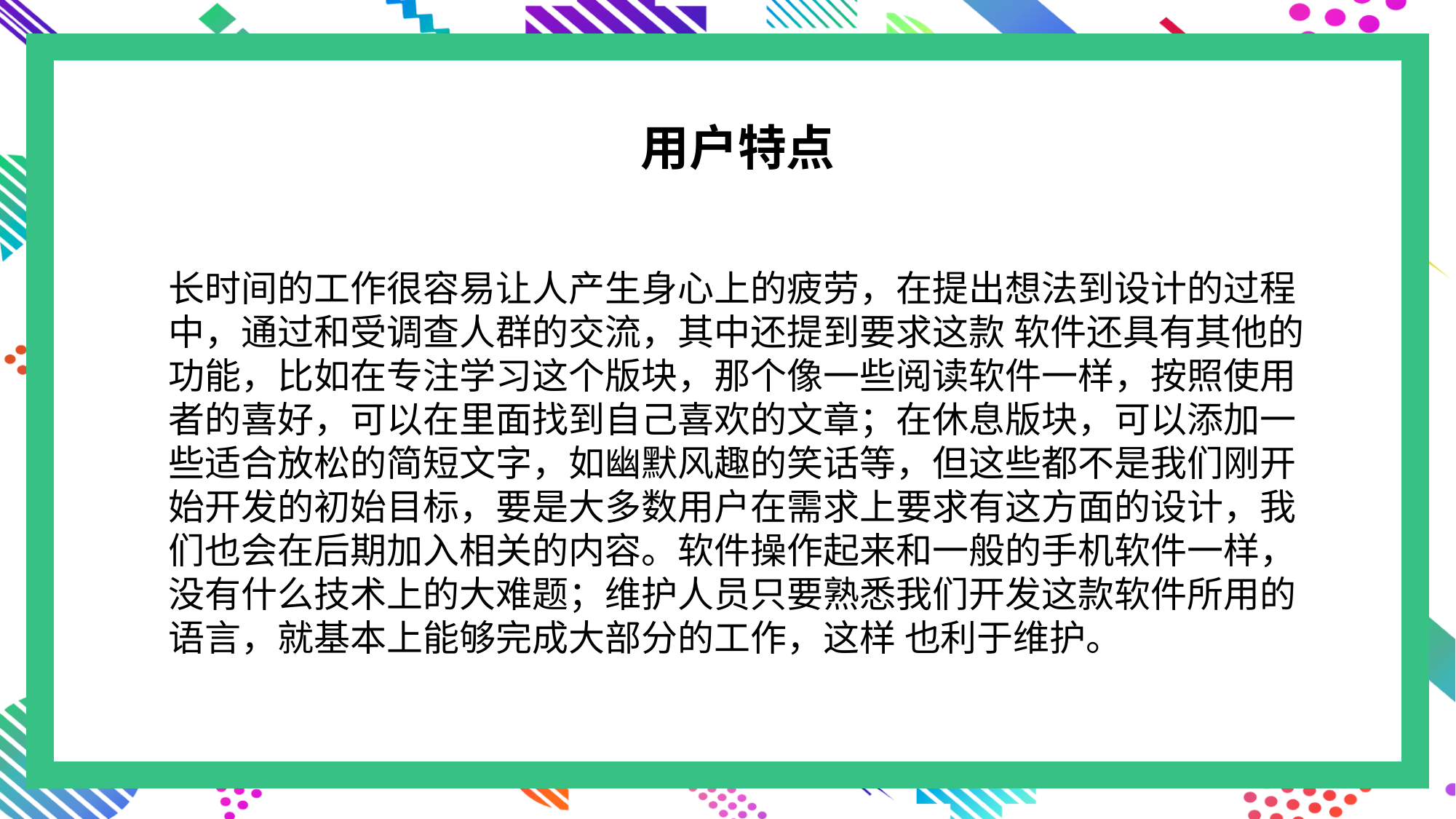

用户特点
长时间的工作很容易让人产生身心上的疲劳，在提出想法到设计的过程中，通过和受调查人群的交流，其中还提到要求这款 软件还具有其他的功能，比如在专注学习这个版块，那个像一些阅读软件一样，按照使用者的喜好，可以在里面找到自己喜欢的文章；在休息版块，可以添加一些适合放松的简短文字，如幽默风趣的笑话等，但这些都不是我们刚开始开发的初始目标，要是大多数用户在需求上要求有这方面的设计，我们也会在后期加入相关的内容。软件操作起来和一般的手机软件一样，没有什么技术上的大难题；维护人员只要熟悉我们开发这款软件所用的语言，就基本上能够完成大部分的工作，这样 也利于维护。